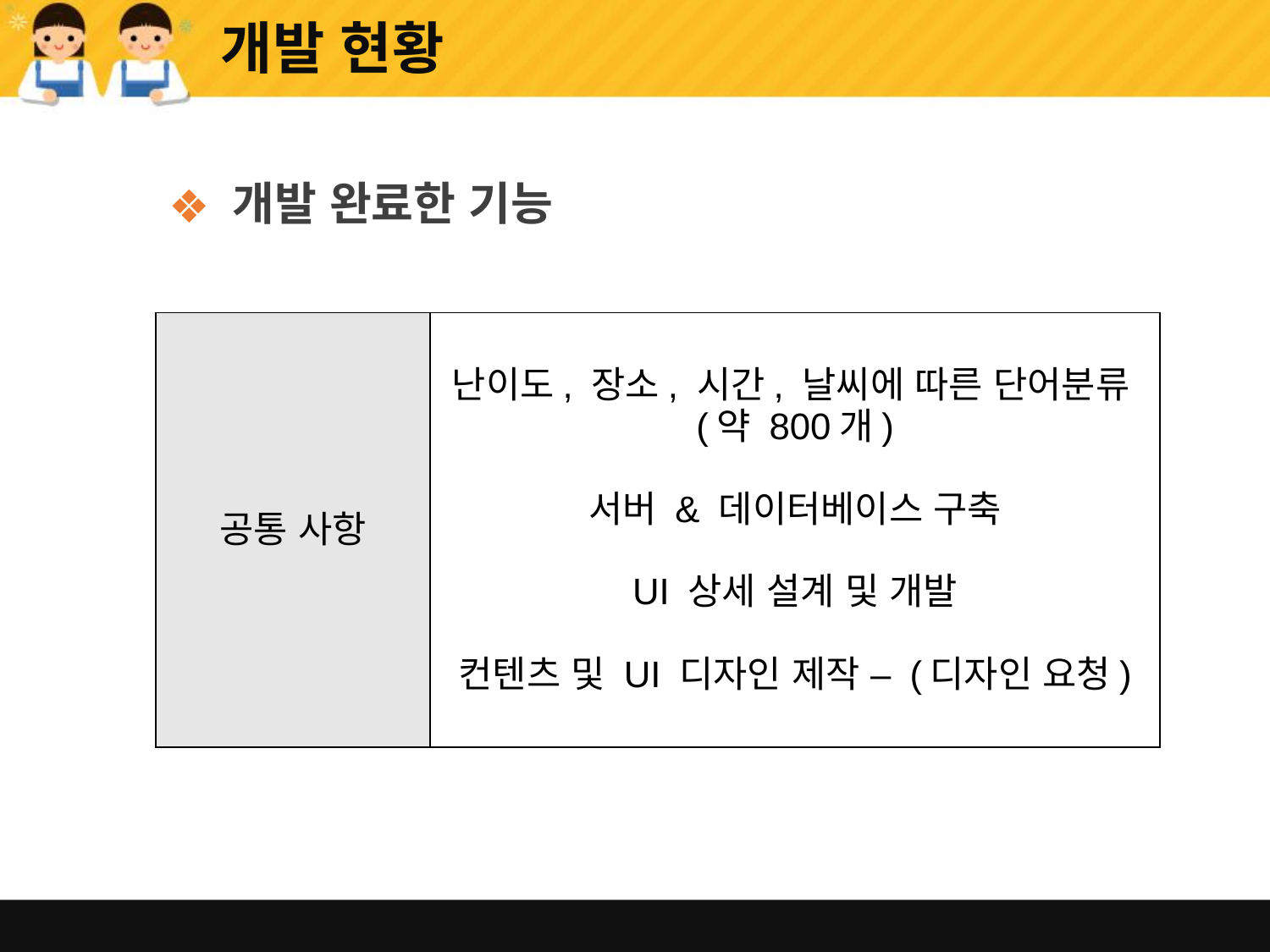

# 개발 현황
개발 완료한 기능
| 공통 사항 | 난이도, 장소, 시간, 날씨에 따른 단어분류(약 800개) 서버 & 데이터베이스 구축 UI 상세 설계 및 개발 컨텐츠 및 UI 디자인 제작 – (디자인 요청) |
| --- | --- |